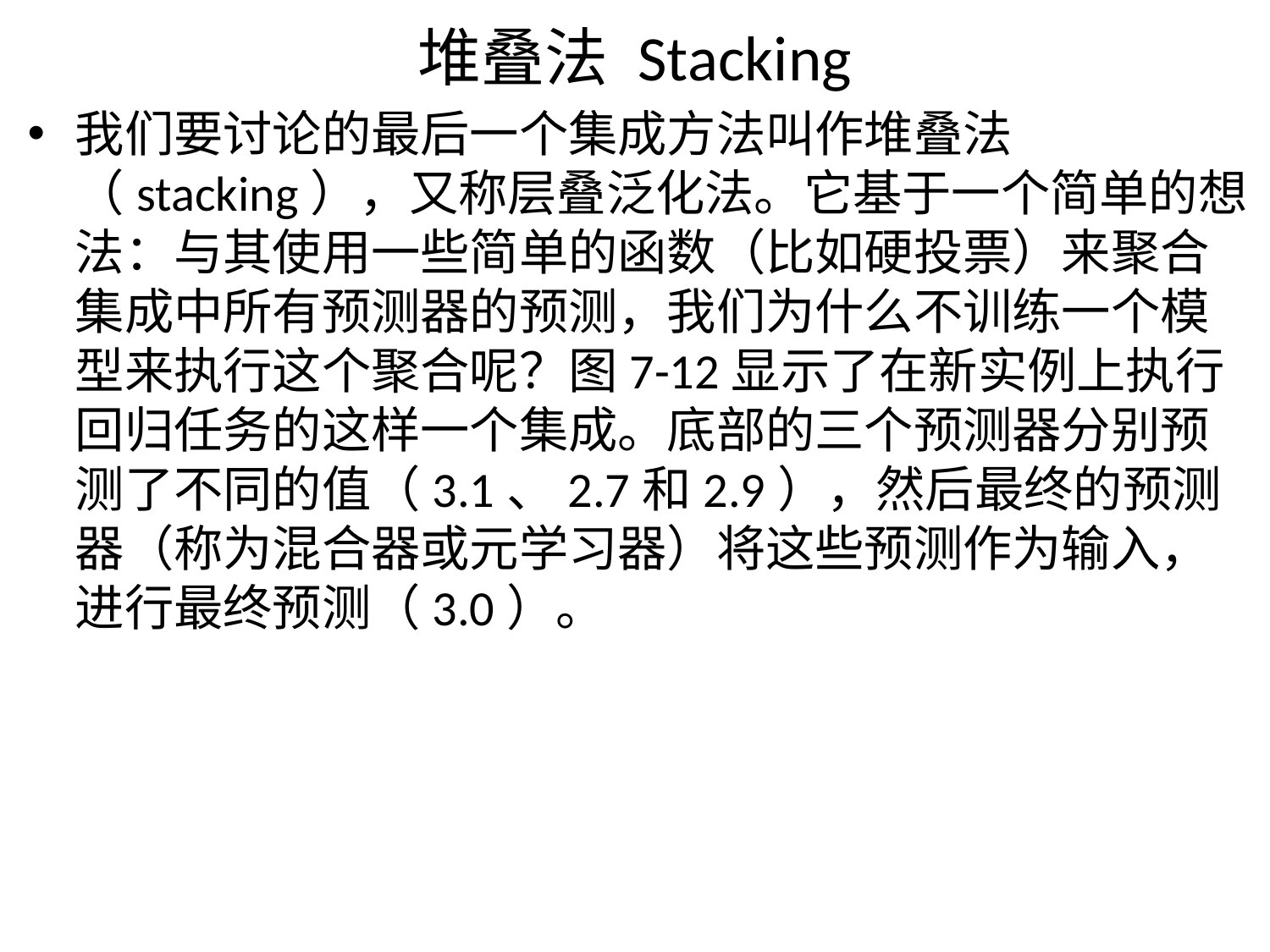

# 堆叠法 Stacking
我们要讨论的最后一个集成方法叫作堆叠法（stacking），又称层叠泛化法。它基于一个简单的想法：与其使用一些简单的函数（比如硬投票）来聚合集成中所有预测器的预测，我们为什么不训练一个模型来执行这个聚合呢？图7-12显示了在新实例上执行回归任务的这样一个集成。底部的三个预测器分别预测了不同的值（3.1、2.7和2.9），然后最终的预测器（称为混合器或元学习器）将这些预测作为输入，进行最终预测（3.0）。